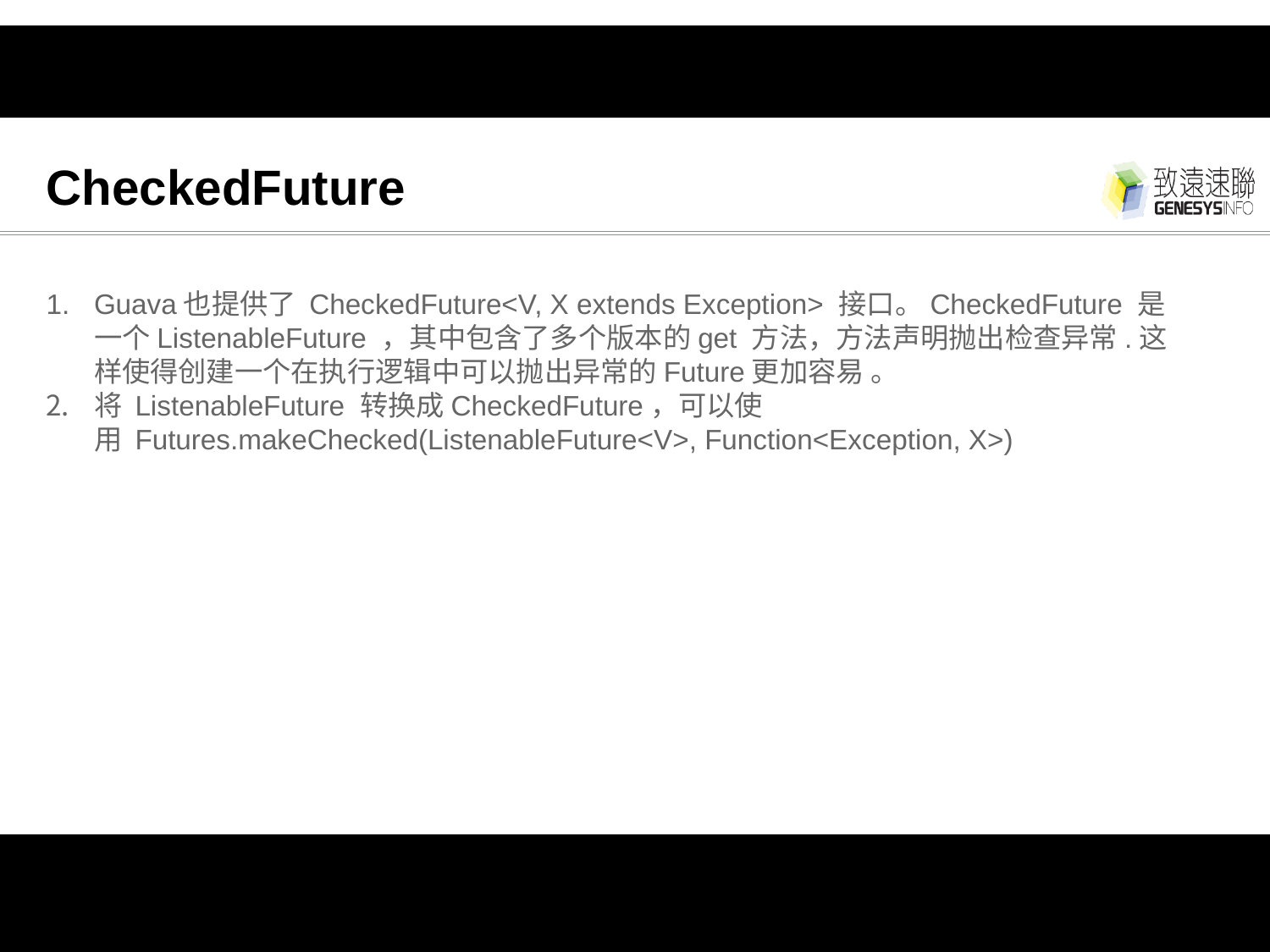

CheckedFuture

Guava也提供了 CheckedFuture<V, X extends Exception> 接口。CheckedFuture 是一个ListenableFuture ，其中包含了多个版本的get 方法，方法声明抛出检查异常.这样使得创建一个在执行逻辑中可以抛出异常的Future更加容易 。
将 ListenableFuture 转换成CheckedFuture，可以使用 Futures.makeChecked(ListenableFuture<V>, Function<Exception, X>)